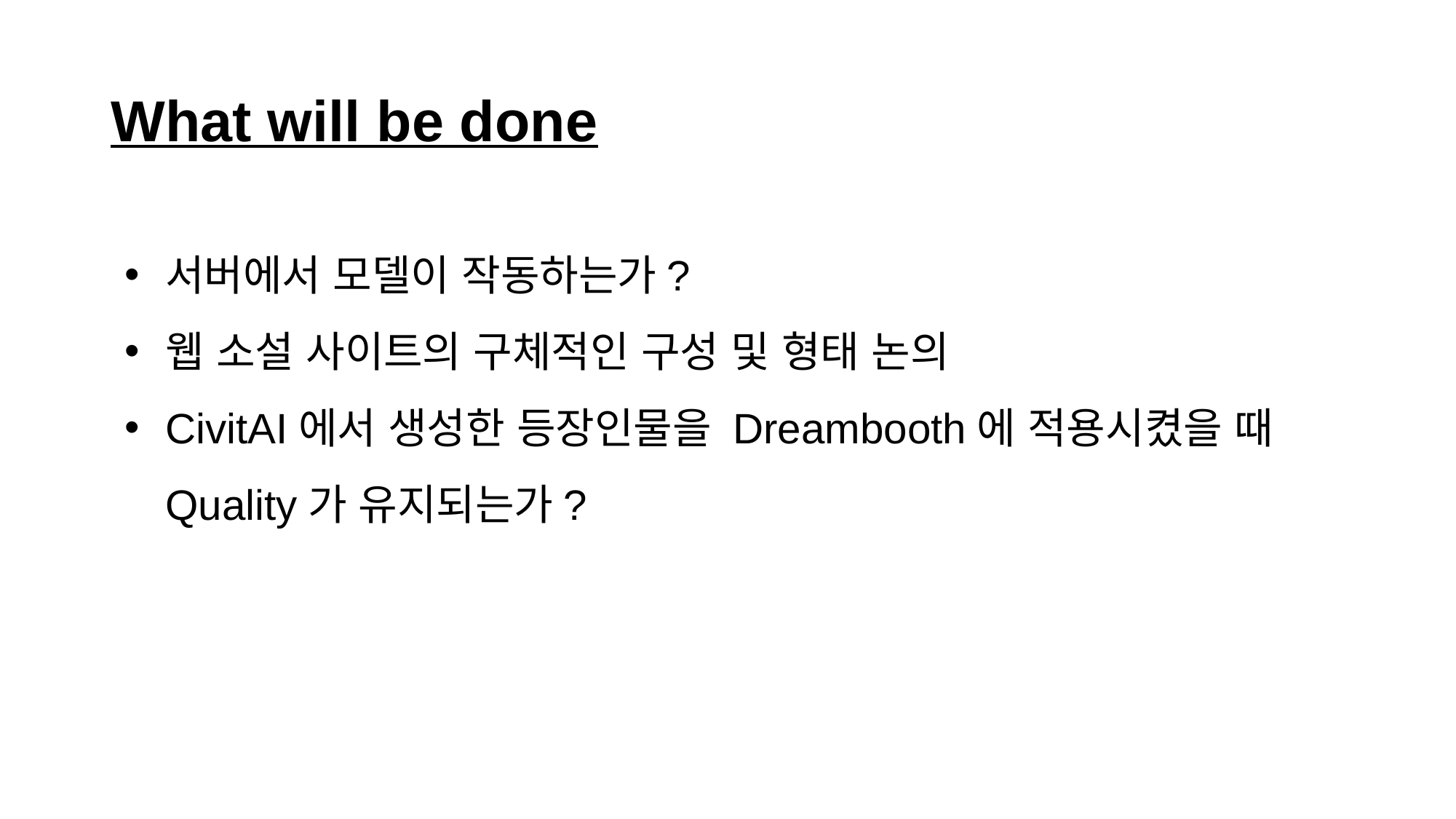

# What will be done
서버에서 모델이 작동하는가?
웹 소설 사이트의 구체적인 구성 및 형태 논의
CivitAI에서 생성한 등장인물을 Dreambooth에 적용시켰을 때 Quality가 유지되는가?